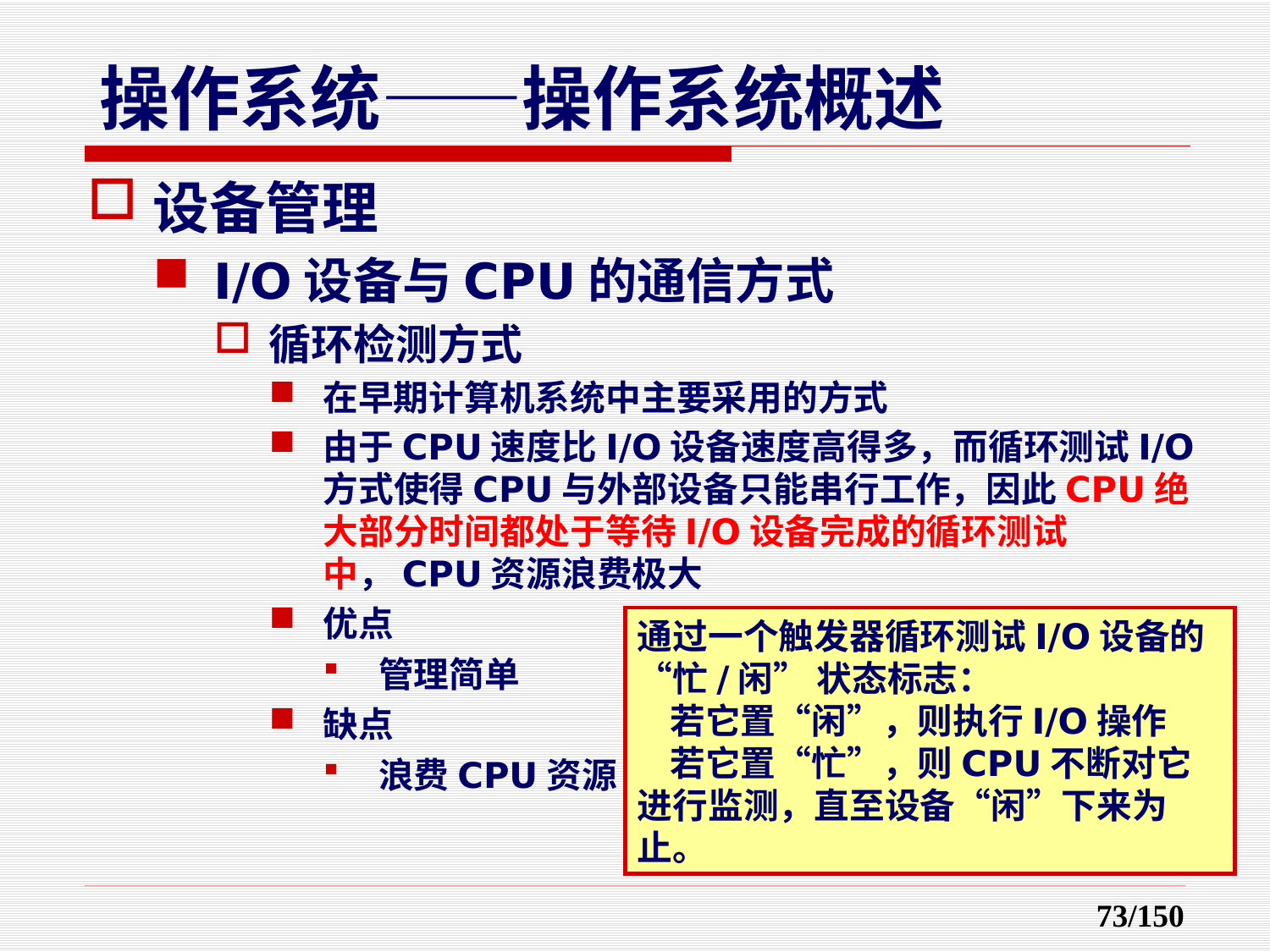

设备管理
I/O设备与CPU的通信方式
循环检测方式
在早期计算机系统中主要采用的方式
由于CPU速度比I/O设备速度高得多，而循环测试I/O方式使得CPU与外部设备只能串行工作，因此CPU绝大部分时间都处于等待I/O设备完成的循环测试中，CPU资源浪费极大
优点
管理简单
缺点
浪费CPU资源
通过一个触发器循环测试I/O设备的“忙/闲” 状态标志：
   若它置“闲”，则执行I/O操作
   若它置“忙”，则CPU不断对它进行监测，直至设备“闲”下来为止。